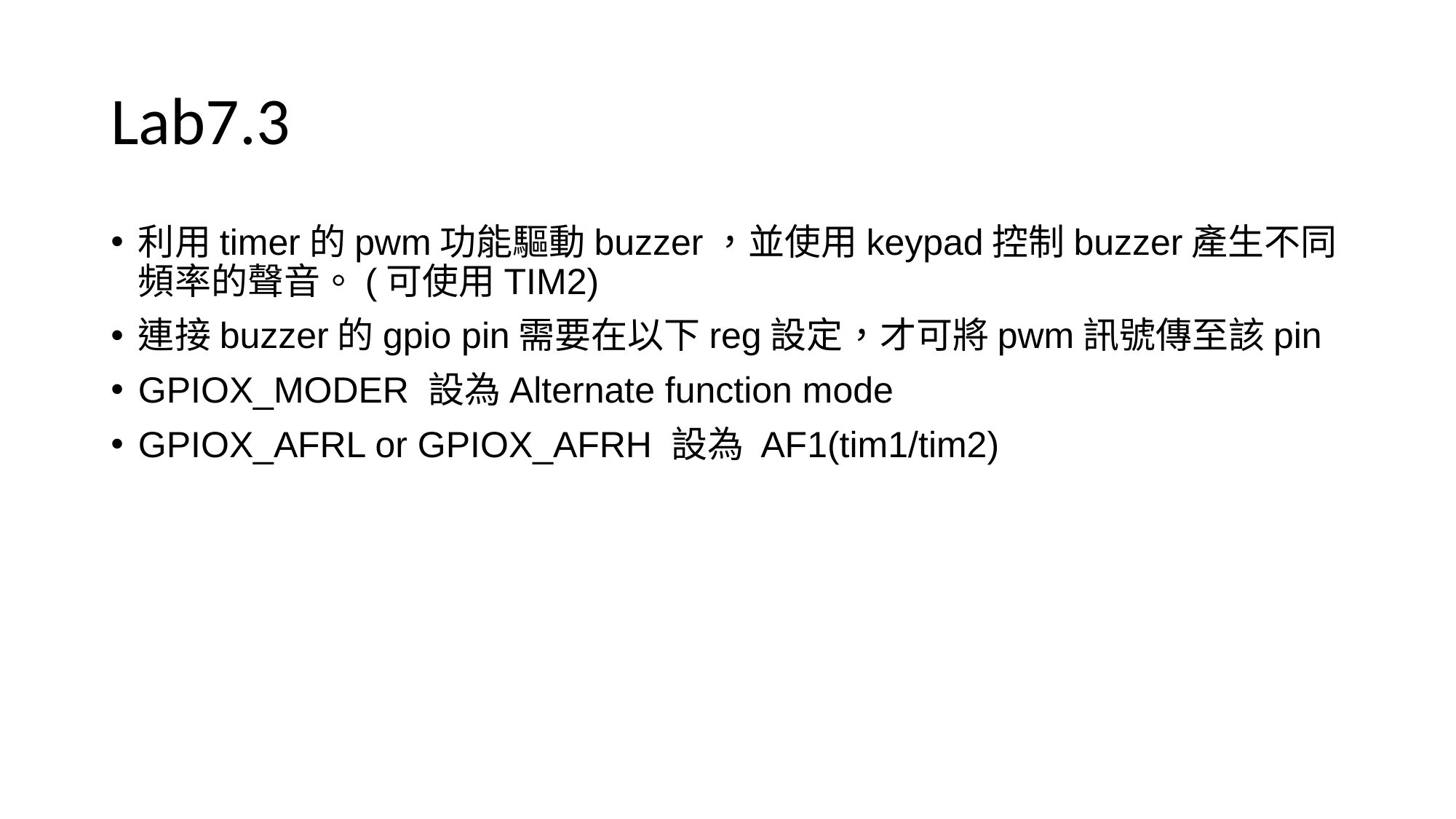

# Lab7.3
利用timer的pwm功能驅動buzzer，並使用keypad控制buzzer產生不同頻率的聲音。(可使用TIM2)
連接buzzer的gpio pin需要在以下reg設定，才可將pwm訊號傳至該pin
GPIOX_MODER 設為Alternate function mode
GPIOX_AFRL or GPIOX_AFRH 設為 AF1(tim1/tim2)